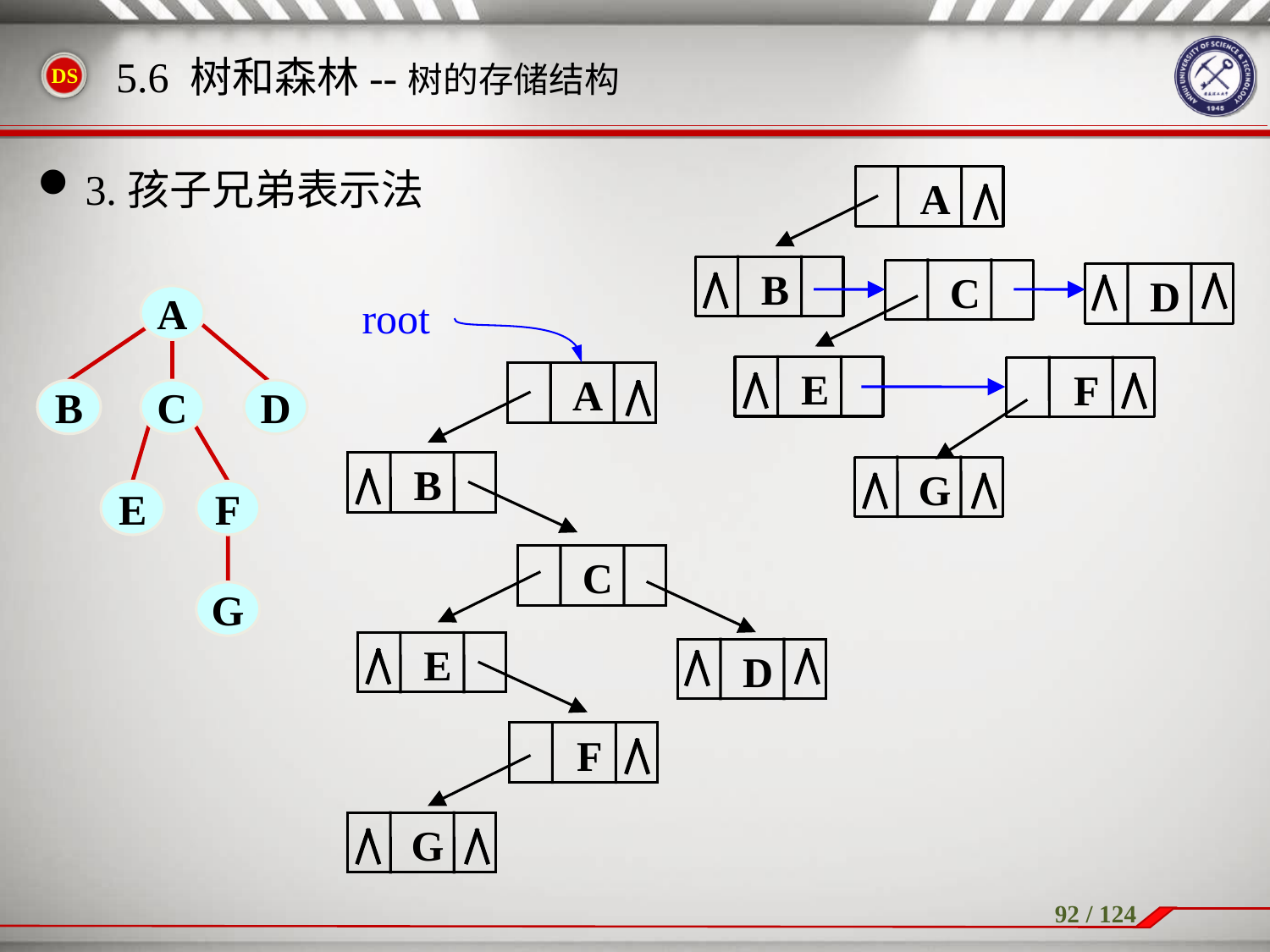

3.孩子兄弟表示法
5.6 树和森林--树的存储结构
A

B

C

D

E

F

G

root
A

B
C
D
E
F
G
A

B

C

E

D

F

G